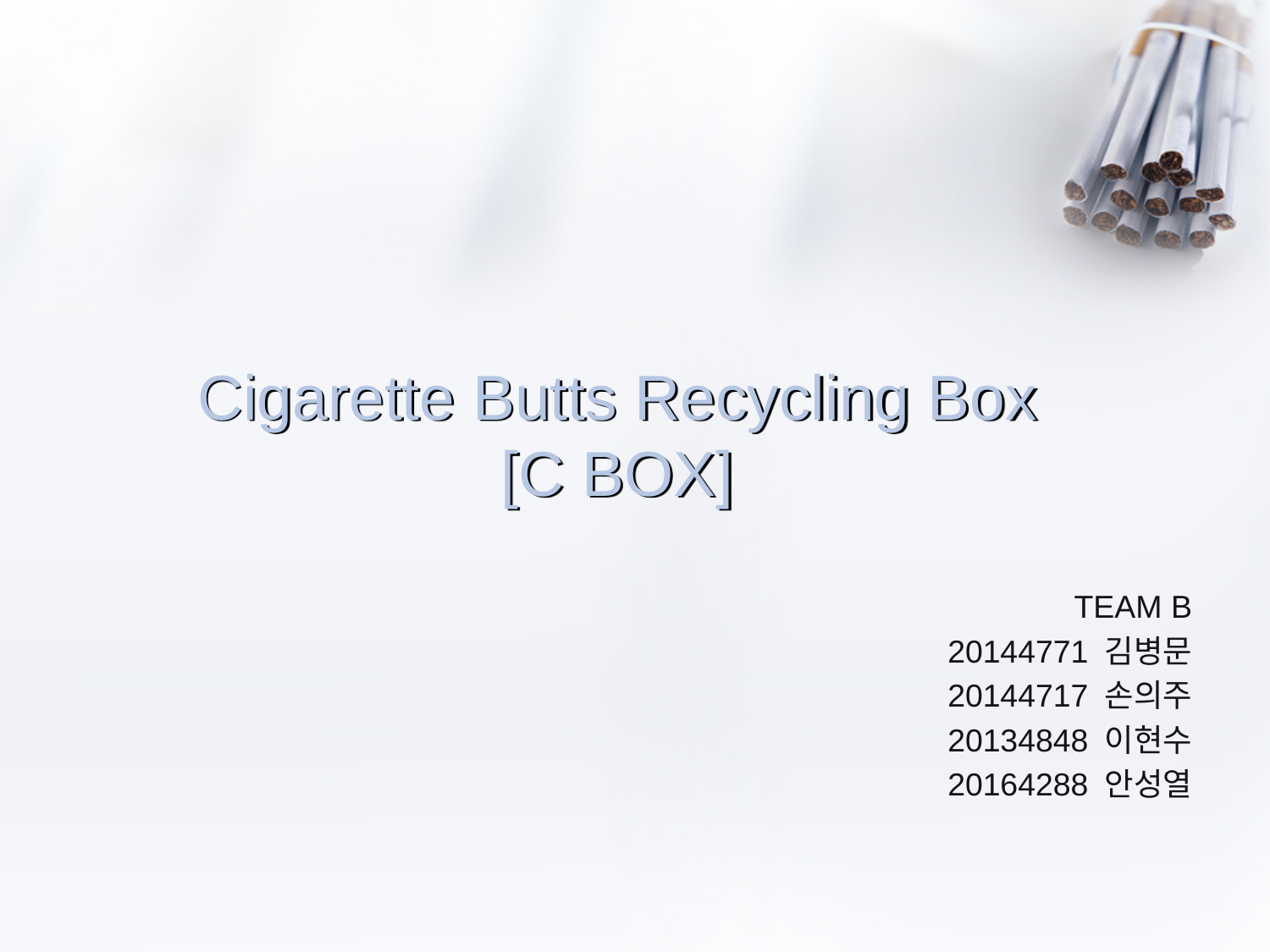

# Cigarette Butts Recycling Box [C BOX]

TEAM B
20144771 김병문
20144717 손의주
20134848 이현수
20164288 안성열